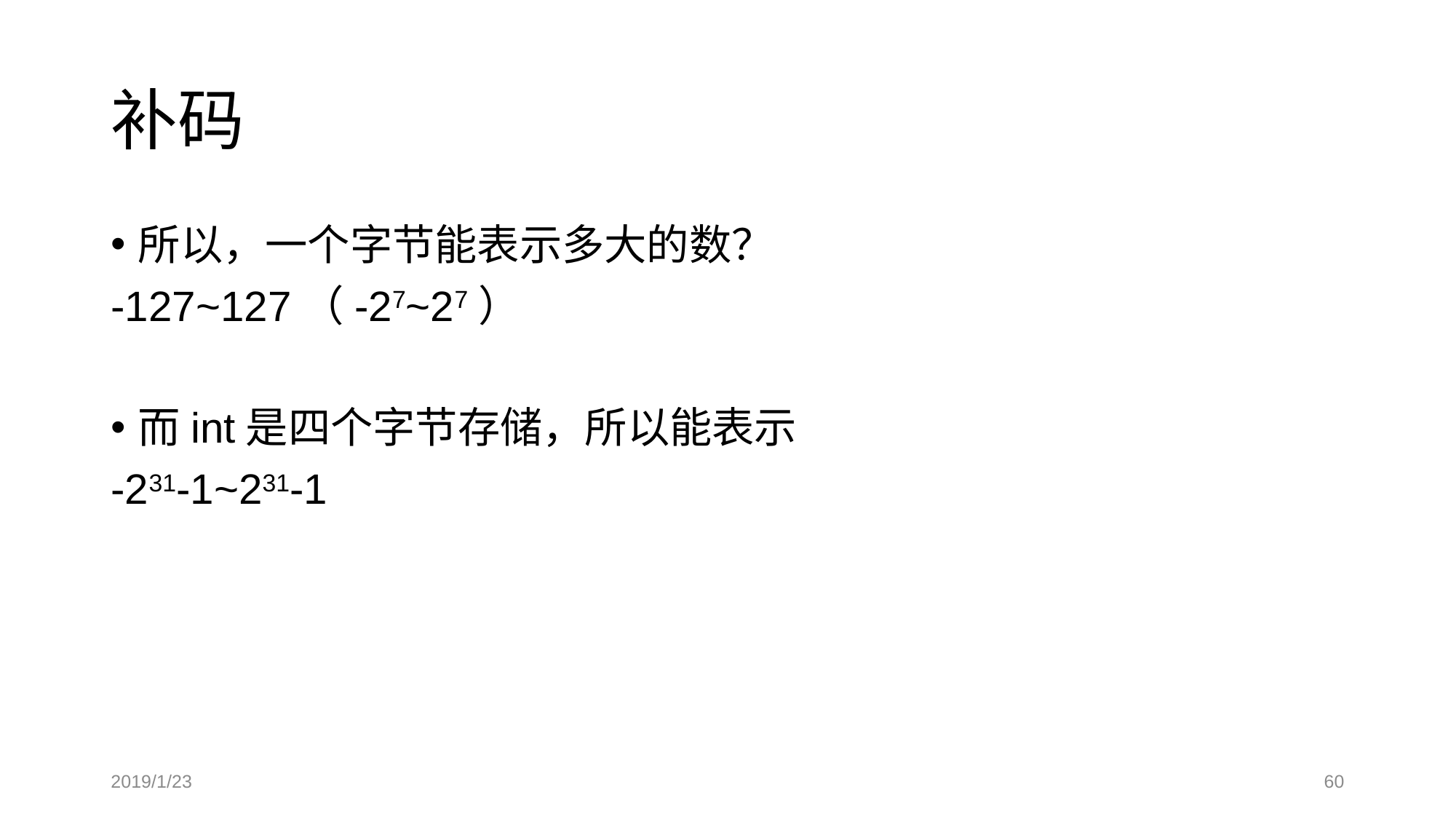

# 补码
所以，一个字节能表示多大的数？
-127~127（-27~27）

而int是四个字节存储，所以能表示
-231-1~231-1
2019/1/23
60